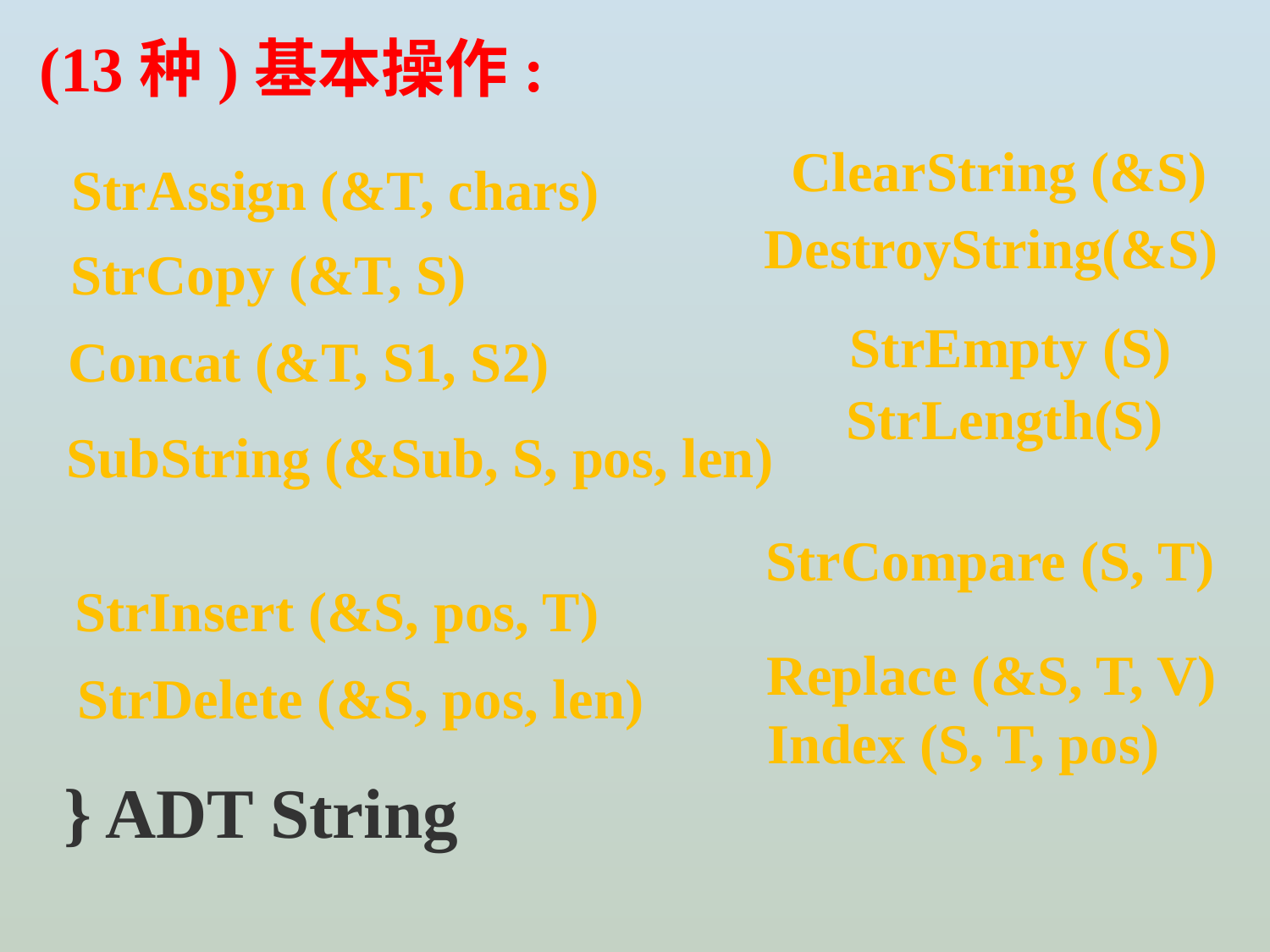

(13种)基本操作:
 ClearString (&S)
 StrAssign (&T, chars)
 DestroyString(&S)
 StrCopy (&T, S)
 StrEmpty (S)
 Concat (&T, S1, S2)

 StrLength(S)
SubString (&Sub, S, pos, len)
 StrCompare (S, T)
StrInsert (&S, pos, T)
 Replace (&S, T, V)
 StrDelete (&S, pos, len)
 Index (S, T, pos)
} ADT String